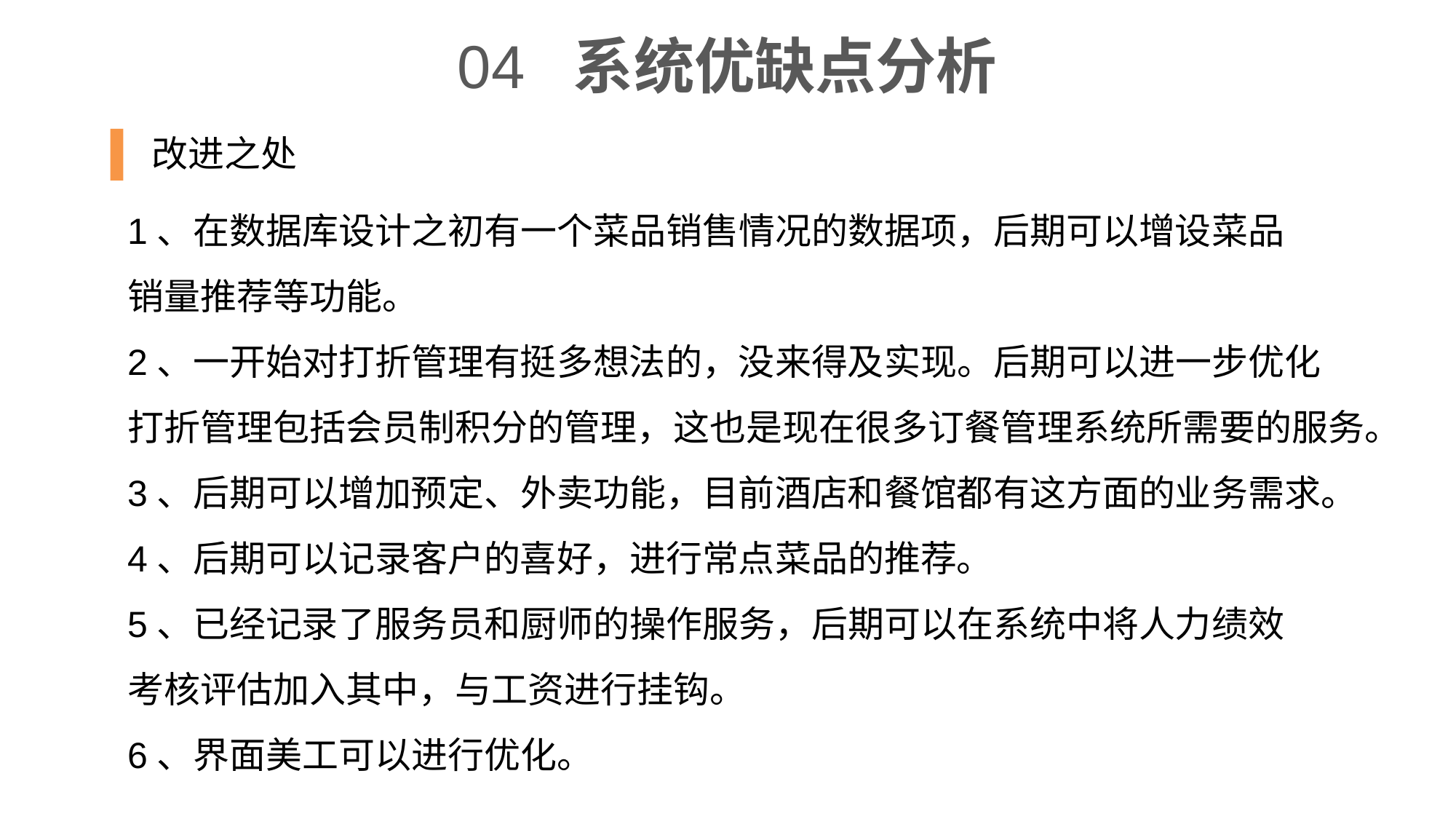

04  系统优缺点分析
改进之处

1、在数据库设计之初有一个菜品销售情况的数据项，后期可以增设菜品
销量推荐等功能。
2、一开始对打折管理有挺多想法的，没来得及实现。后期可以进一步优化
打折管理包括会员制积分的管理，这也是现在很多订餐管理系统所需要的服务。
3、后期可以增加预定、外卖功能，目前酒店和餐馆都有这方面的业务需求。
4、后期可以记录客户的喜好，进行常点菜品的推荐。
5、已经记录了服务员和厨师的操作服务，后期可以在系统中将人力绩效
考核评估加入其中，与工资进行挂钩。
6、界面美工可以进行优化。